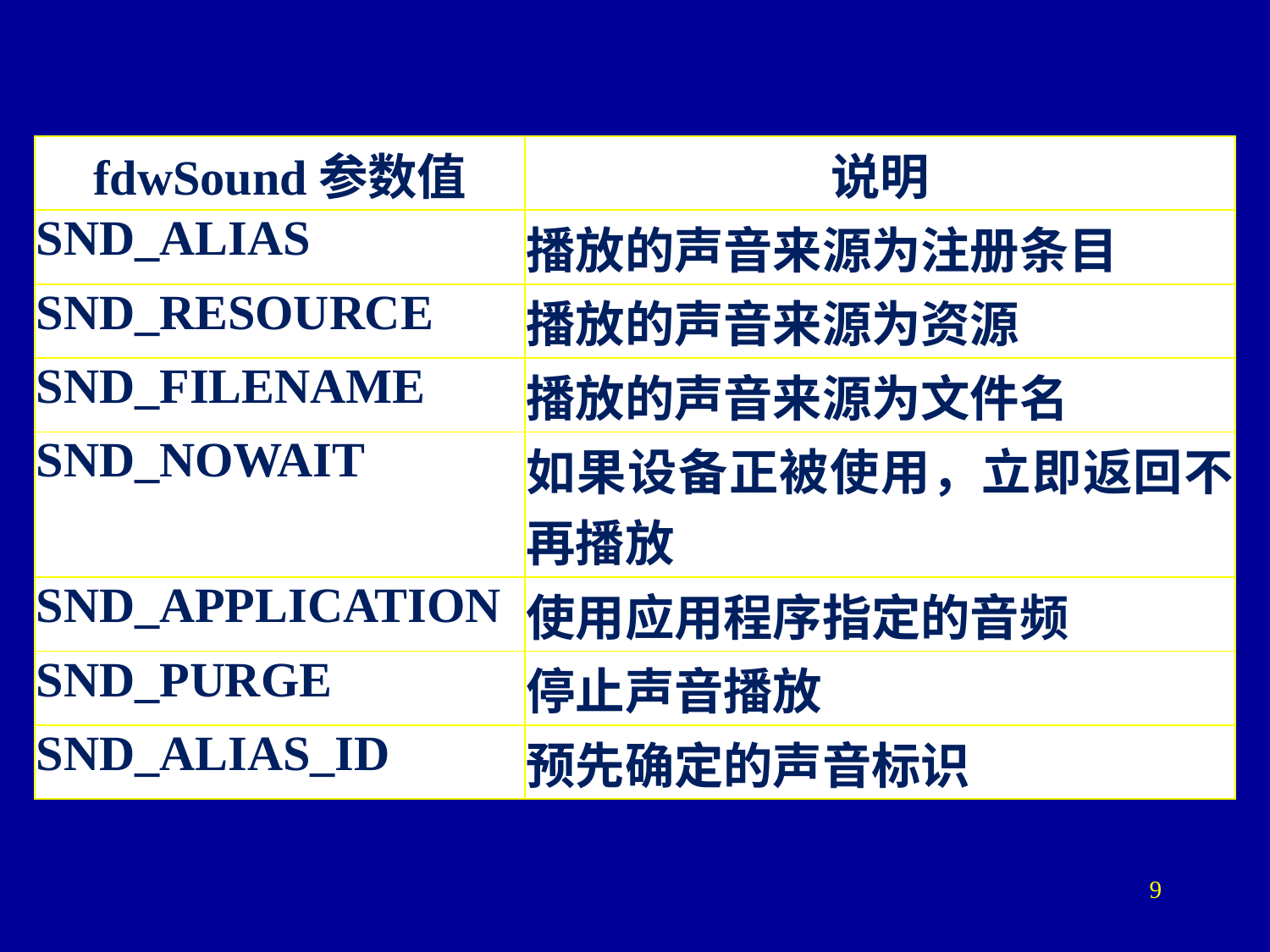

| fdwSound参数值 | 说明 |
| --- | --- |
| SND\_ALIAS | 播放的声音来源为注册条目 |
| SND\_RESOURCE | 播放的声音来源为资源 |
| SND\_FILENAME | 播放的声音来源为文件名 |
| SND\_NOWAIT | 如果设备正被使用，立即返回不再播放 |
| SND\_APPLICATION | 使用应用程序指定的音频 |
| SND\_PURGE | 停止声音播放 |
| SND\_ALIAS\_ID | 预先确定的声音标识 |
9